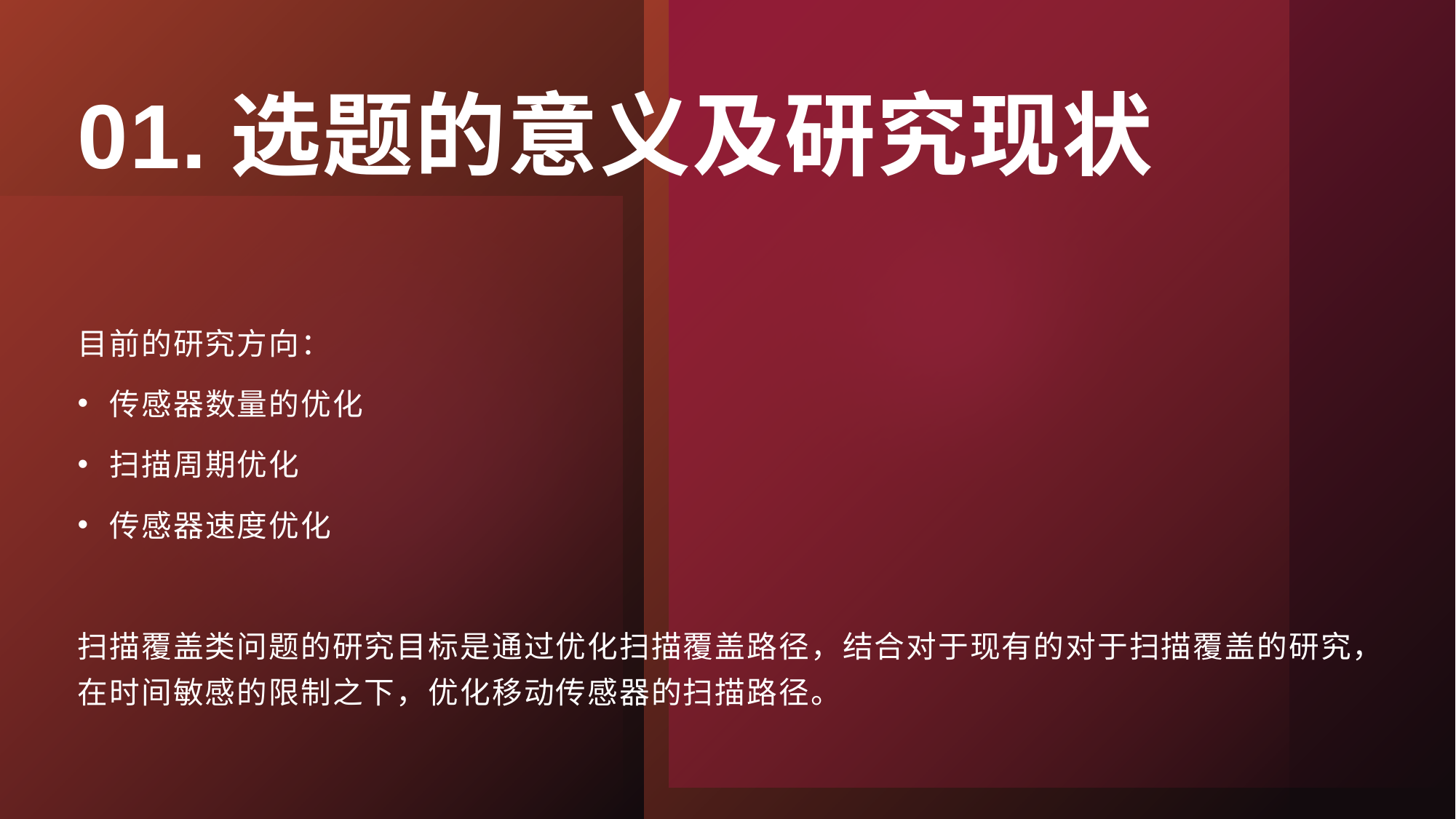

# 01.选题的意义及研究现状
目前的研究方向：
传感器数量的优化
扫描周期优化
传感器速度优化

扫描覆盖类问题的研究目标是通过优化扫描覆盖路径，结合对于现有的对于扫描覆盖的研究，在时间敏感的限制之下，优化移动传感器的扫描路径。